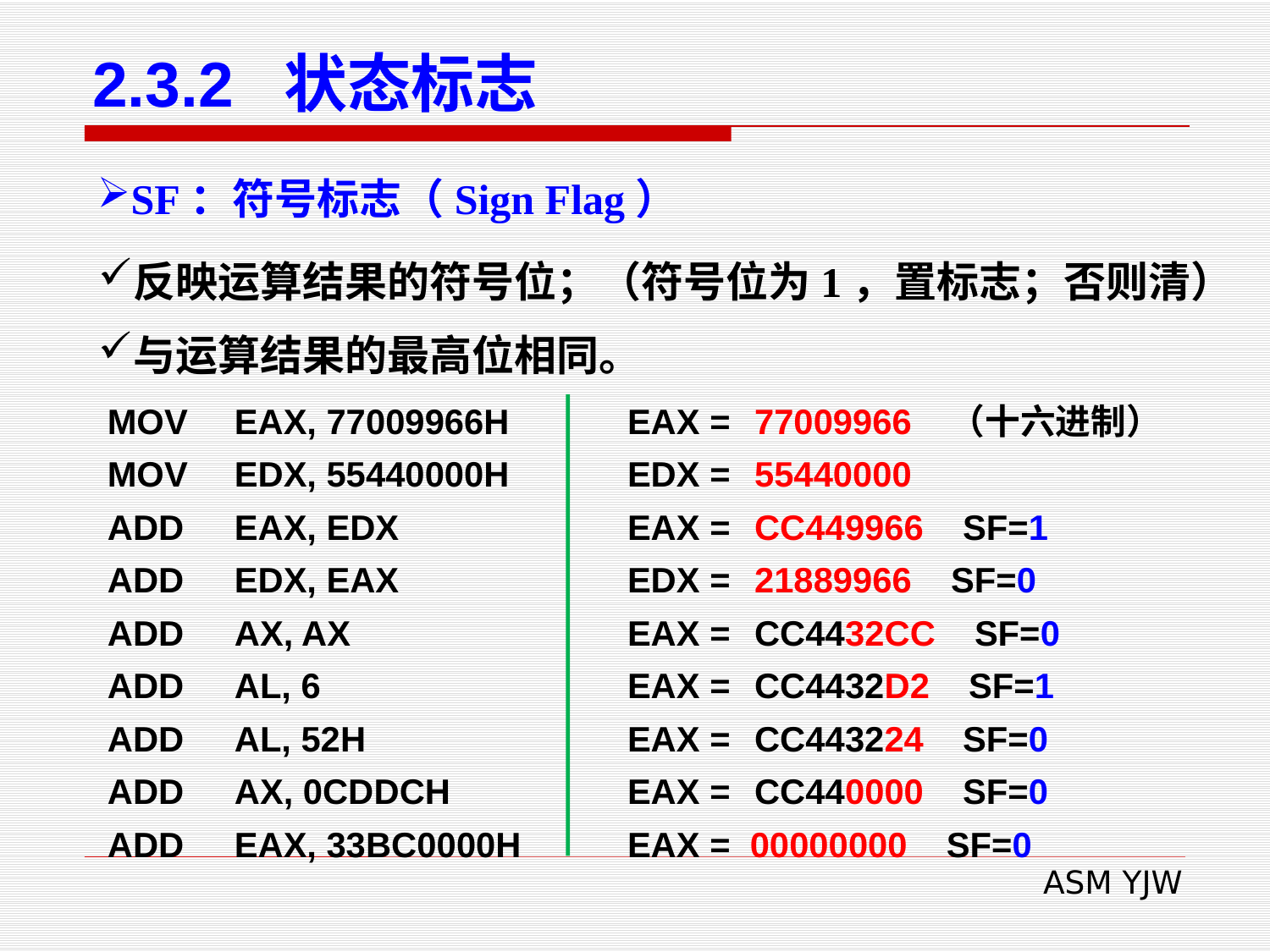

# 2.3.2  状态标志
SF：符号标志（Sign Flag）
反映运算结果的符号位；（符号位为1，置标志；否则清）
与运算结果的最高位相同。

MOV	EAX, 77009966H
MOV	EDX, 55440000H
ADD	EAX, EDX
ADD	EDX, EAX
ADD	AX, AX
ADD	AL, 6
ADD	AL, 52H
ADD	AX, 0CDDCH
ADD	EAX, 33BC0000H
EAX =	77009966   （十六进制）
EDX =	55440000
EAX =	CC449966    SF=1
EDX =	21889966    SF=0
EAX =	CC4432CC    SF=0
EAX =	CC4432D2    SF=1
EAX =	CC443224    SF=0
EAX =	CC440000    SF=0
EAX =  00000000    SF=0